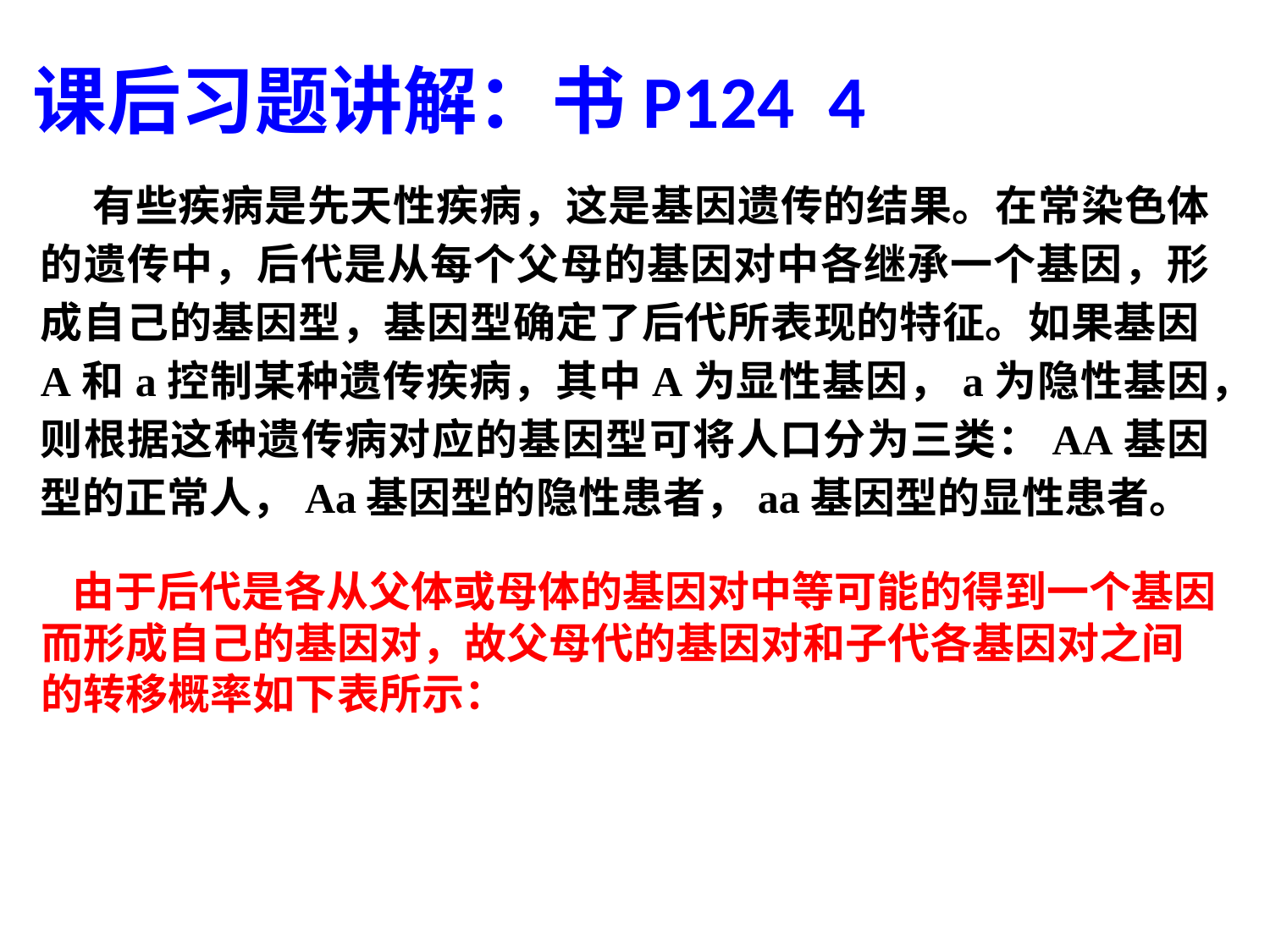

# 课后习题讲解：书P124  4
应用—常染色体的隐性病遗传
    有些疾病是先天性疾病，这是基因遗传的结果。在常染色体的遗传中，后代是从每个父母的基因对中各继承一个基因，形成自己的基因型，基因型确定了后代所表现的特征。如果基因A和a控制某种遗传疾病，其中A为显性基因，a为隐性基因，则根据这种遗传病对应的基因型可将人口分为三类：AA基因型的正常人，Aa基因型的隐性患者，aa基因型的显性患者。
  由于后代是各从父体或母体的基因对中等可能的得到一个基因而形成自己的基因对，故父母代的基因对和子代各基因对之间的转移概率如下表所示：